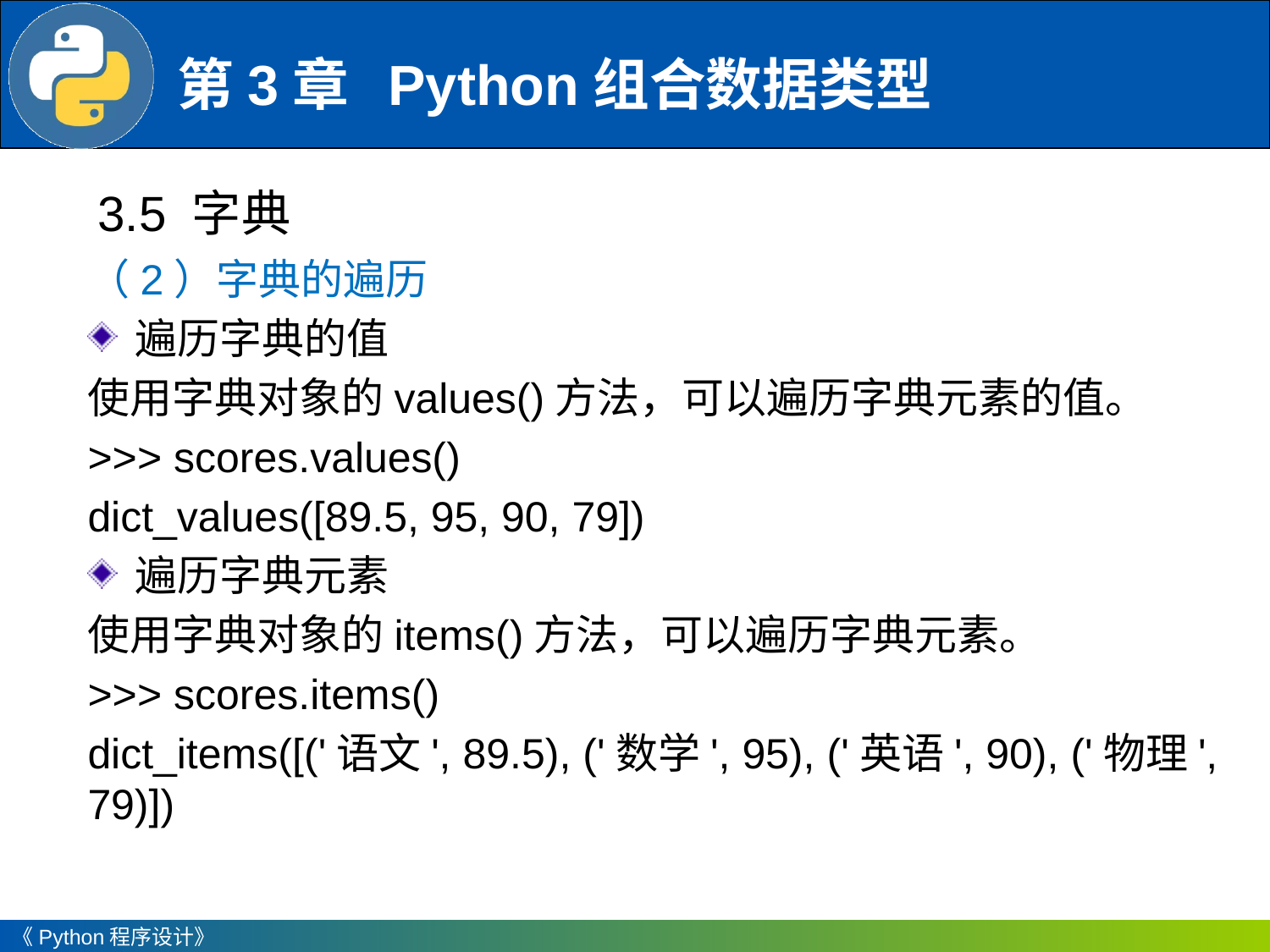

3.5 字典
（2）字典的遍历
遍历字典的值
使用字典对象的values()方法，可以遍历字典元素的值。
>>> scores.values()
dict_values([89.5, 95, 90, 79])
遍历字典元素
使用字典对象的items()方法，可以遍历字典元素。
>>> scores.items()
dict_items([('语文', 89.5), ('数学', 95), ('英语', 90), ('物理', 79)])